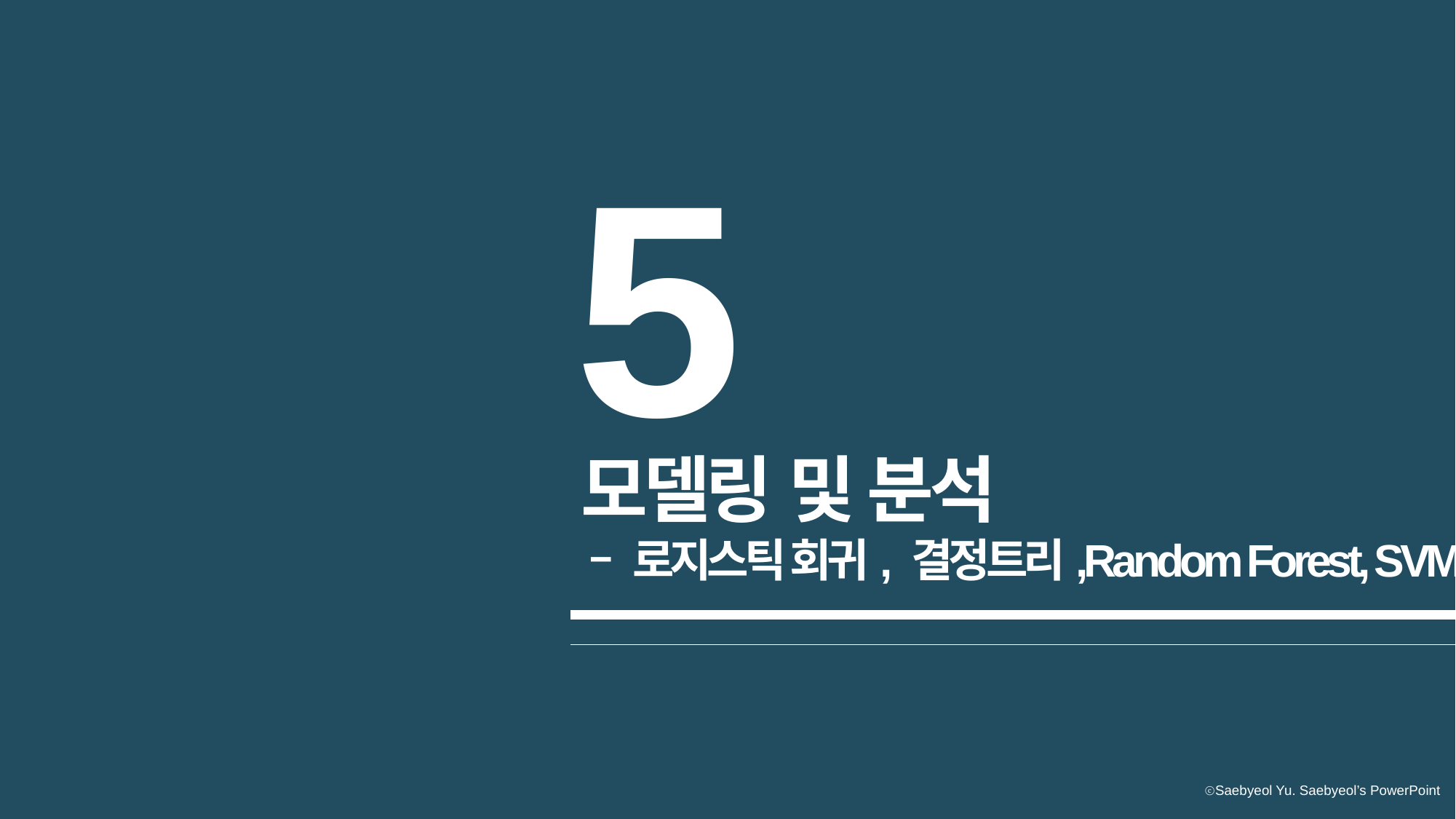

5
모델링 및 분석
 – 로지스틱 회귀, 결정트리,Random Forest, SVM